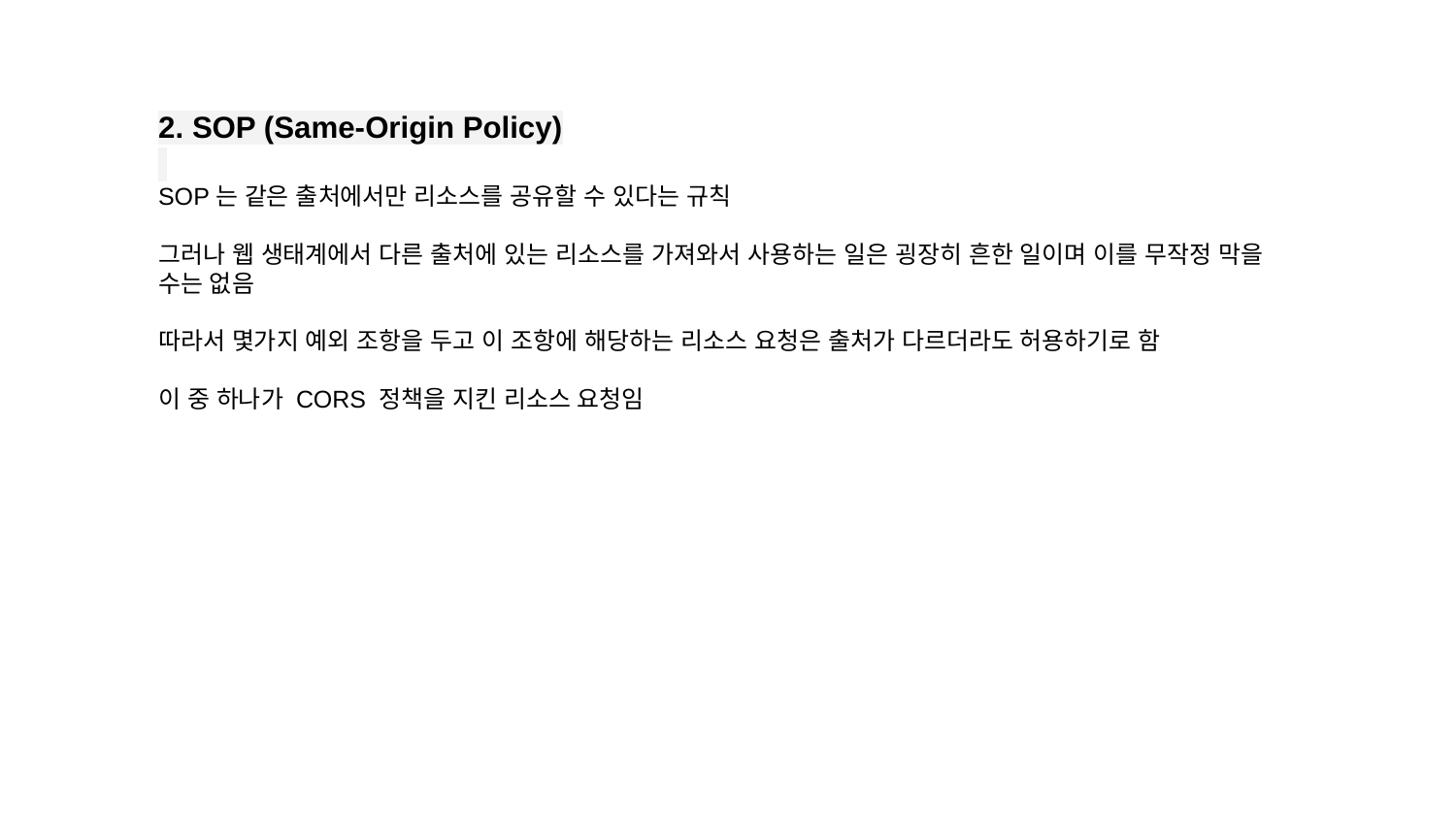

2. SOP (Same-Origin Policy)

SOP는 같은 출처에서만 리소스를 공유할 수 있다는 규칙

그러나 웹 생태계에서 다른 출처에 있는 리소스를 가져와서 사용하는 일은 굉장히 흔한 일이며 이를 무작정 막을 수는 없음

따라서 몇가지 예외 조항을 두고 이 조항에 해당하는 리소스 요청은 출처가 다르더라도 허용하기로 함

이 중 하나가 CORS 정책을 지킨 리소스 요청임